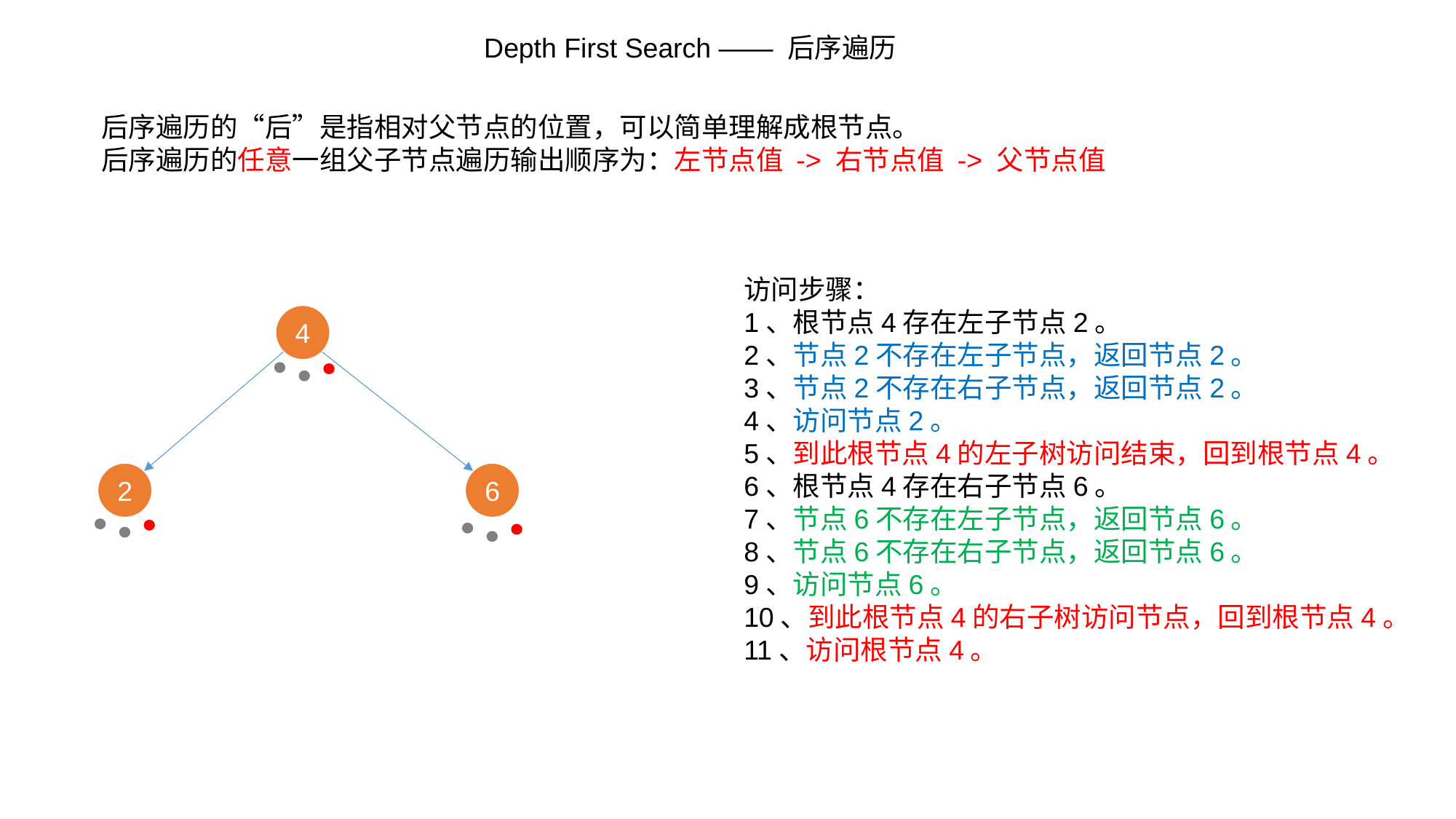

Depth First Search —— 后序遍历
后序遍历的“后”是指相对父节点的位置，可以简单理解成根节点。
后序遍历的任意一组父子节点遍历输出顺序为：左节点值 -> 右节点值 -> 父节点值
访问步骤：
1、根节点4存在左子节点2。
2、节点2不存在左子节点，返回节点2。
3、节点2不存在右子节点，返回节点2。
4、访问节点2。
5、到此根节点4的左子树访问结束，回到根节点4。
6、根节点4存在右子节点6。
7、节点6不存在左子节点，返回节点6。
8、节点6不存在右子节点，返回节点6。
9、访问节点6。
10、到此根节点4的右子树访问节点，回到根节点4。
11、访问根节点4。
4
2
6